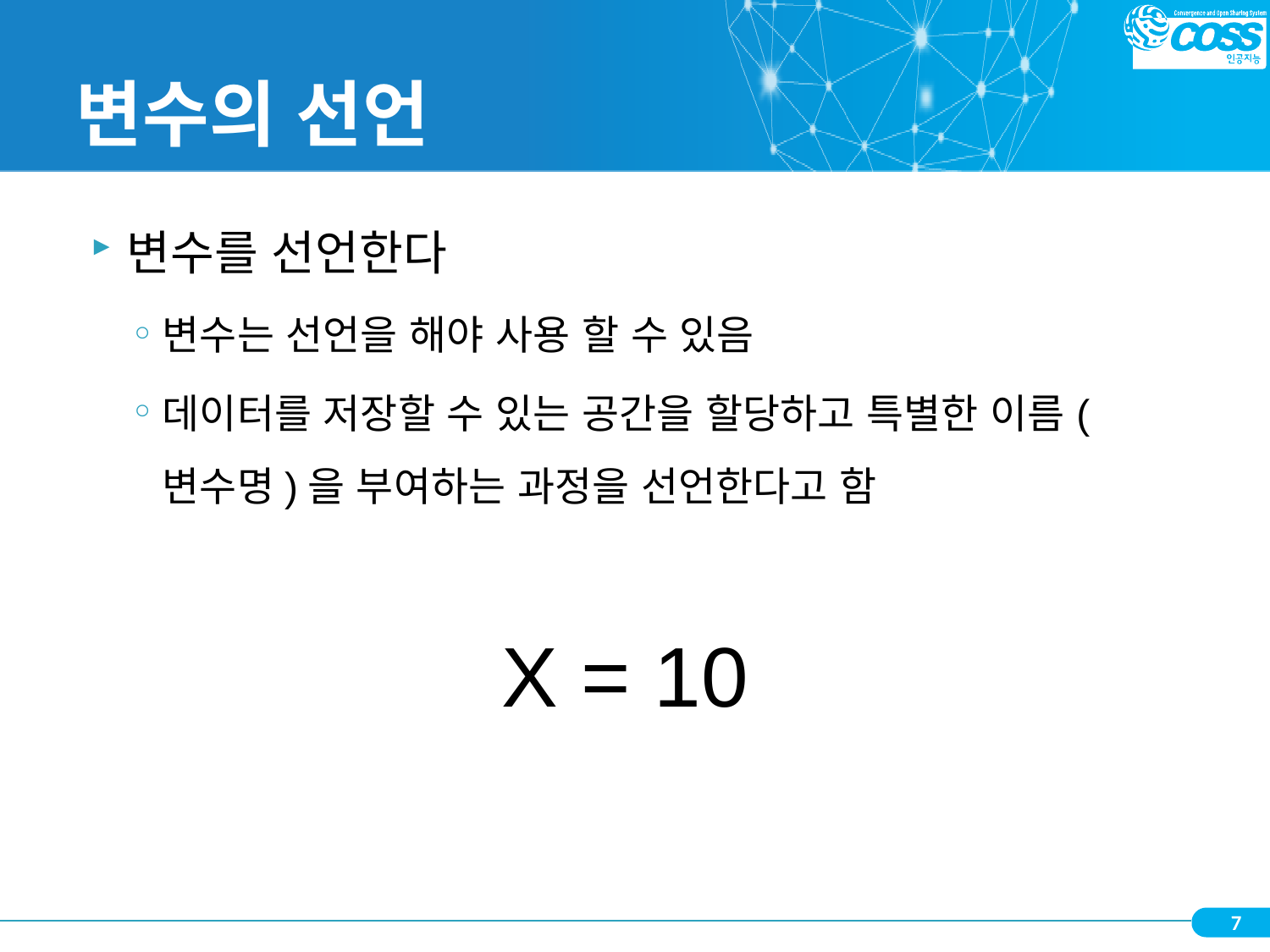

# 변수의 선언
변수를 선언한다
변수는 선언을 해야 사용 할 수 있음
데이터를 저장할 수 있는 공간을 할당하고 특별한 이름(변수명)을 부여하는 과정을 선언한다고 함
 X = 10